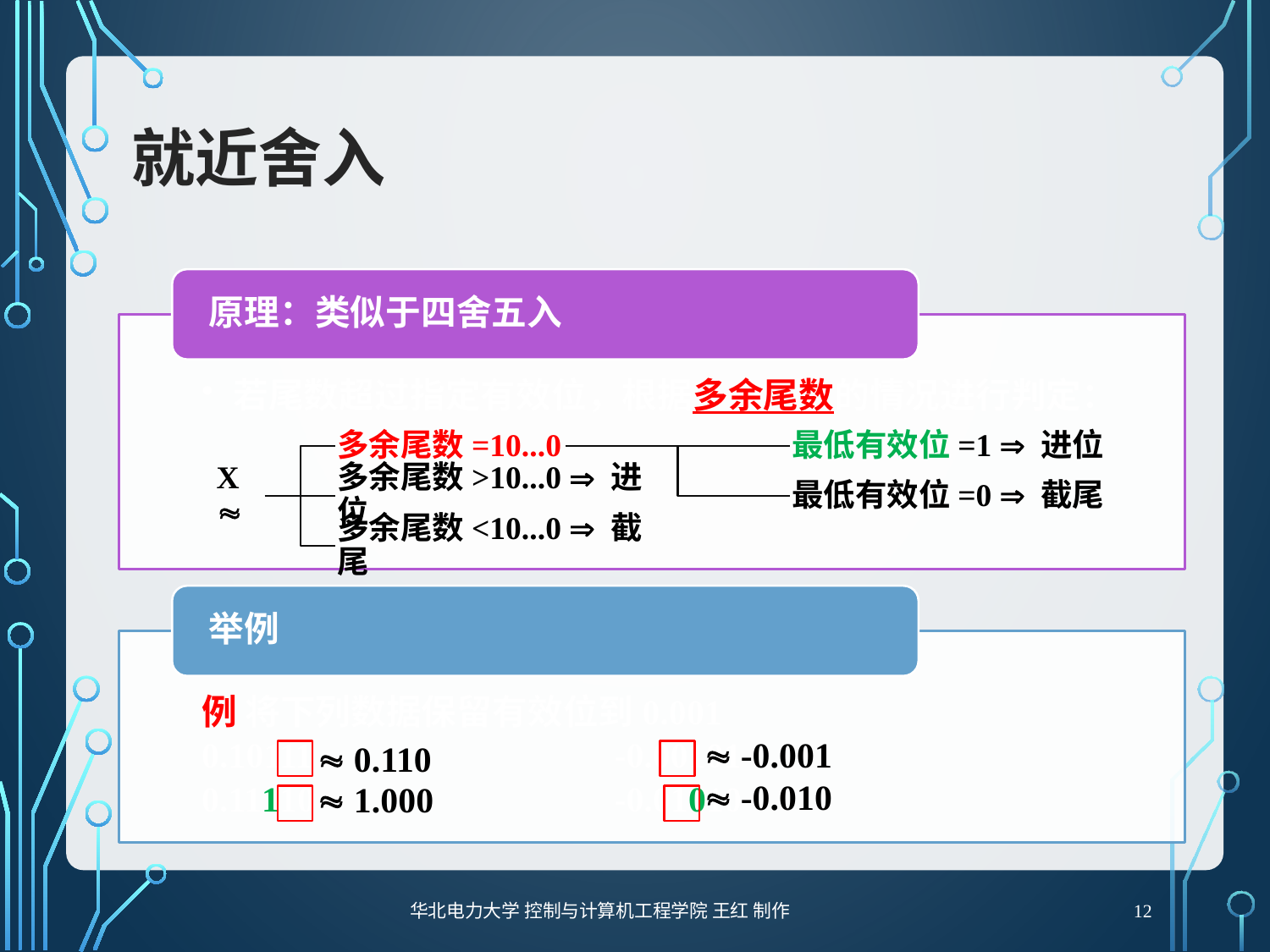

# 就近舍入
若尾数超过指定有效位，根据多余尾数的情况进行判定：

原理：类似于四舍五入
例 将下列数据保留有效位到0.001
0.10111      		-0.00101
0.11110      		-0.01010
举例
多余尾数=10...0
最低有效位=1 ⇒ 进位
X≈
多余尾数>10...0 ⇒ 进位
最低有效位=0 ⇒ 截尾
多余尾数<10...0 ⇒ 截尾
≈ -0.001
≈ 0.110

≈ -0.010
≈ 1.000

12
华北电力大学 控制与计算机工程学院 王红 制作